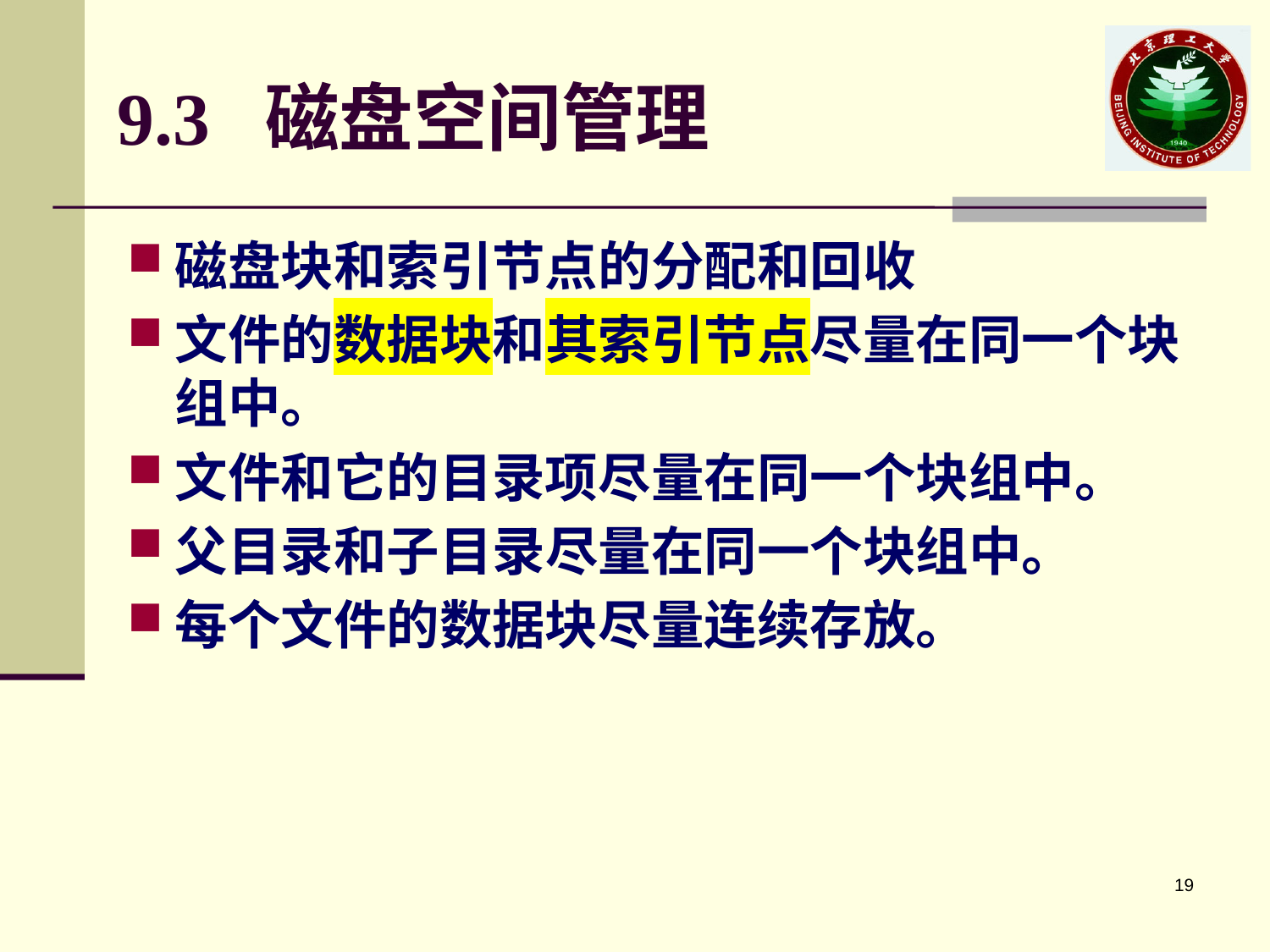

# 9.3  磁盘空间管理
磁盘块和索引节点的分配和回收
文件的数据块和其索引节点尽量在同一个块组中。
文件和它的目录项尽量在同一个块组中。
父目录和子目录尽量在同一个块组中。
每个文件的数据块尽量连续存放。
19